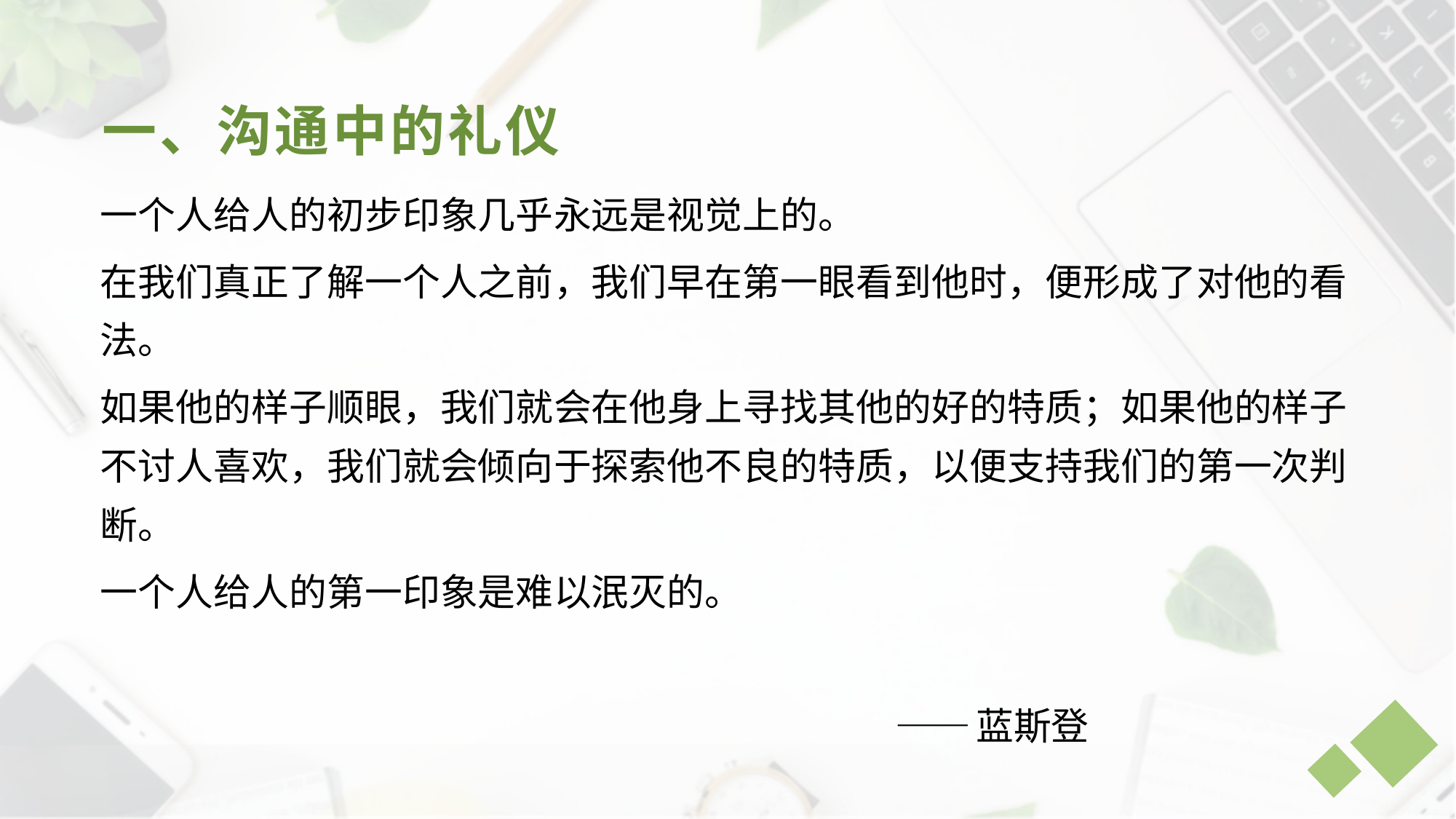

一、沟通中的礼仪
一个人给人的初步印象几乎永远是视觉上的。
在我们真正了解一个人之前，我们早在第一眼看到他时，便形成了对他的看法。
如果他的样子顺眼，我们就会在他身上寻找其他的好的特质；如果他的样子不讨人喜欢，我们就会倾向于探索他不良的特质，以便支持我们的第一次判断。
一个人给人的第一印象是难以泯灭的。

                                                                                             ——蓝斯登